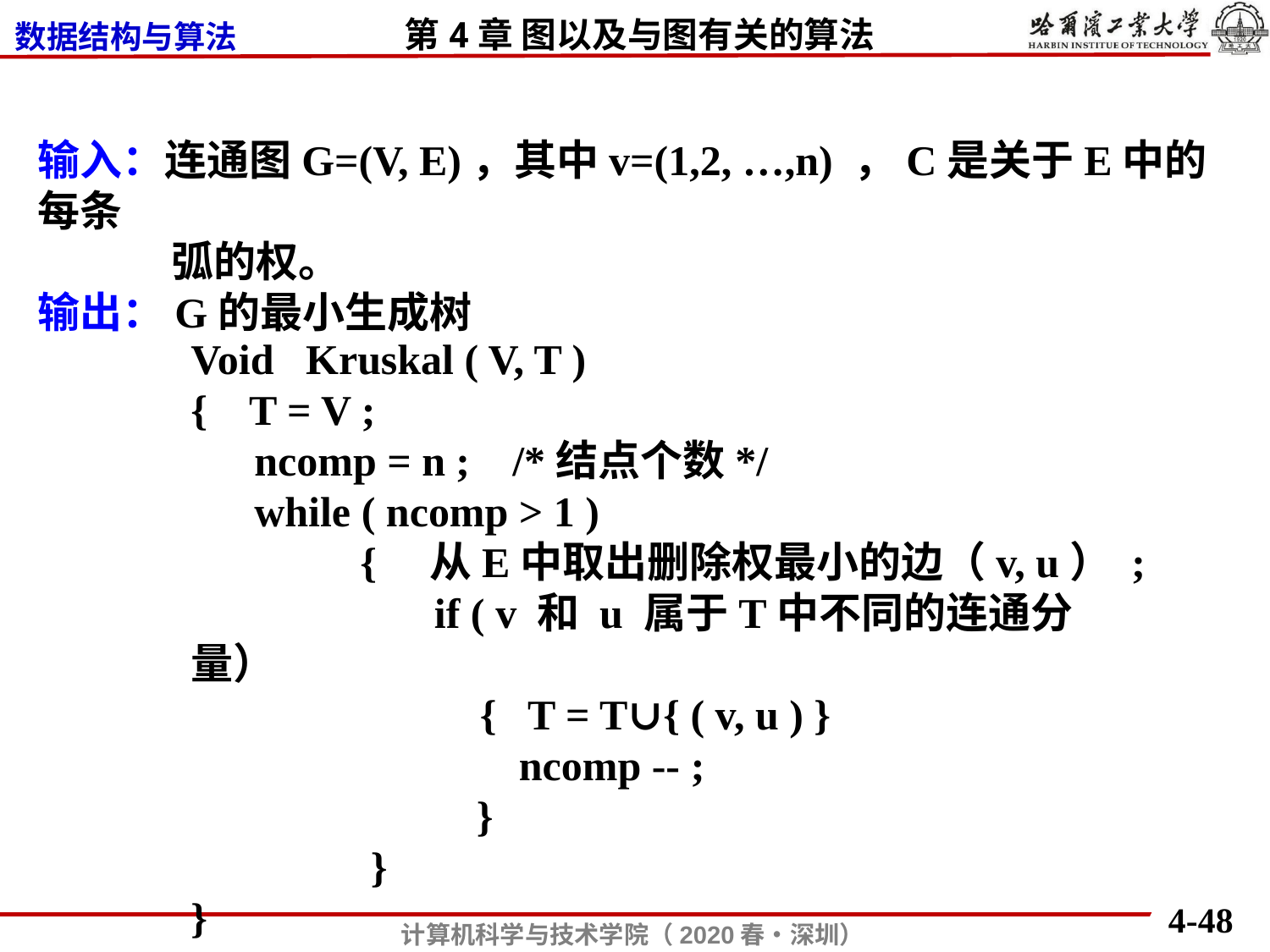

输入：连通图G=(V, E)，其中v=(1,2, …,n) ，C是关于E中的每条
             弧的权。
输出：G的最小生成树
Void   Kruskal ( V, T )
{    T = V ;
      ncomp = n ;    /*结点个数*/
      while ( ncomp > 1 )
                {    从E中取出删除权最小的边（v, u） ;
                       if ( v 和 u 属于T中不同的连通分量）
   　　　　　   {   T = T∪{ ( v, u ) }
                               ncomp -- ;
                           }
                 }
}